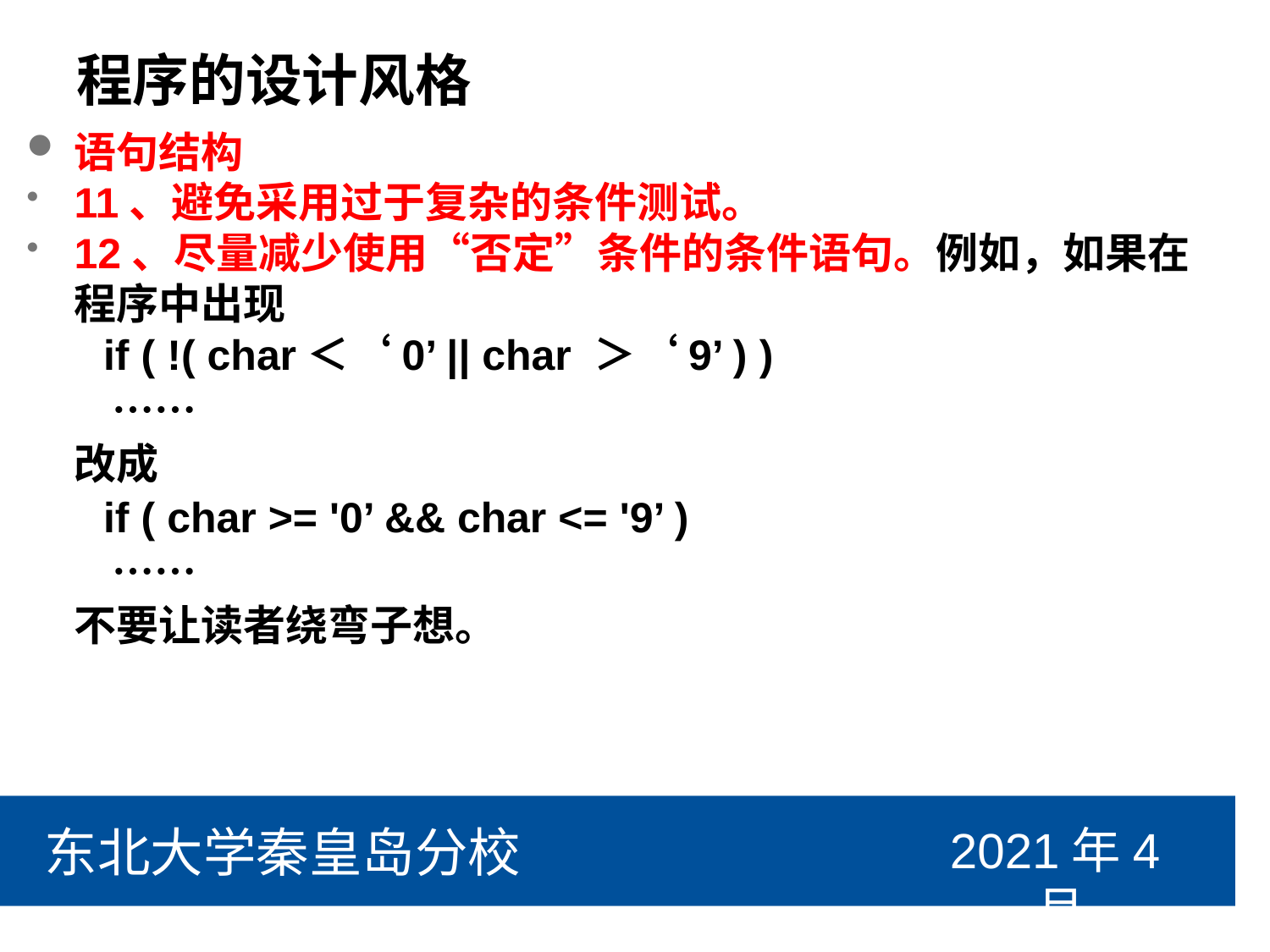

# 程序的设计风格
语句结构
11、避免采用过于复杂的条件测试。
12、尽量减少使用“否定”条件的条件语句。例如，如果在程序中出现
  if ( !( char＜‘0’ || char ＞‘9’ ) )
         ……
改成
  if ( char >= '0’ && char <= '9’ )
         ……
不要让读者绕弯子想。